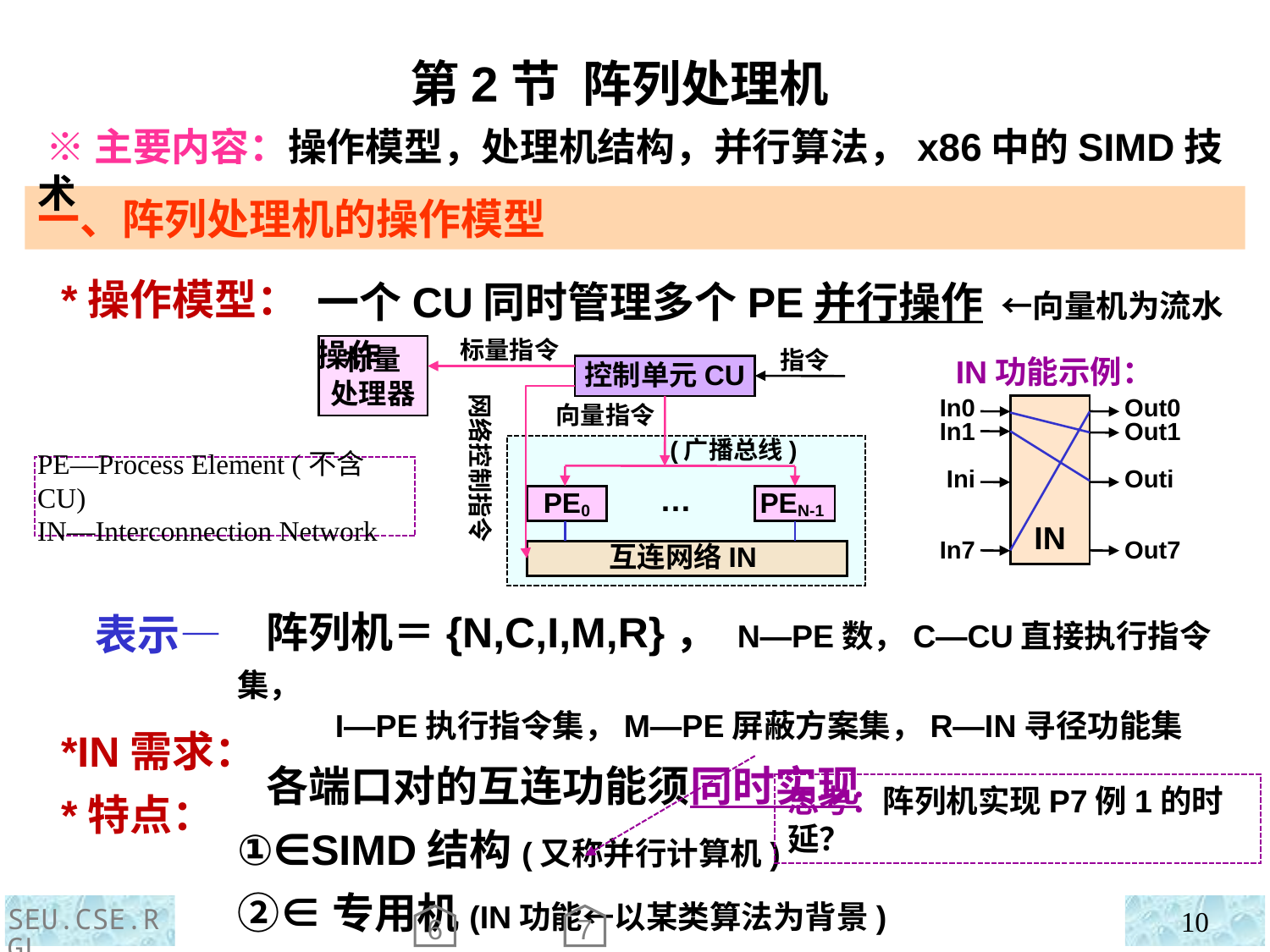

第2节  阵列处理机
 ※主要内容：操作模型，处理机结构，并行算法，x86中的SIMD技术
一、阵列处理机的操作模型
  *操作模型：

     表示—

  *IN需求：
  *特点：
一个CU同时管理多个PE并行操作  ←向量机为流水操作
标量
处理器
标量指令
指令
控制单元CU
网络控制指令
向量指令
(广播总线)

PE0
…
PEN-1
互连网络IN
IN功能示例：
In0
In1

Ini

In7

IN
Out0
Out1

Outi

Out7
PE—Process Element (不含CU)
IN—Interconnection Network
  阵列机＝{N,C,I,M,R}， N—PE数，C—CU直接执行指令集，
           I—PE执行指令集，M—PE屏蔽方案集，R—IN寻径功能集
  各端口对的互连功能须同时实现
①∈SIMD结构(又称并行计算机)
②∈专用机(IN功能←以某类算法为背景)
思考：阵列机实现P7例1的时延？
SEU.CSE.RGL
10
6
7